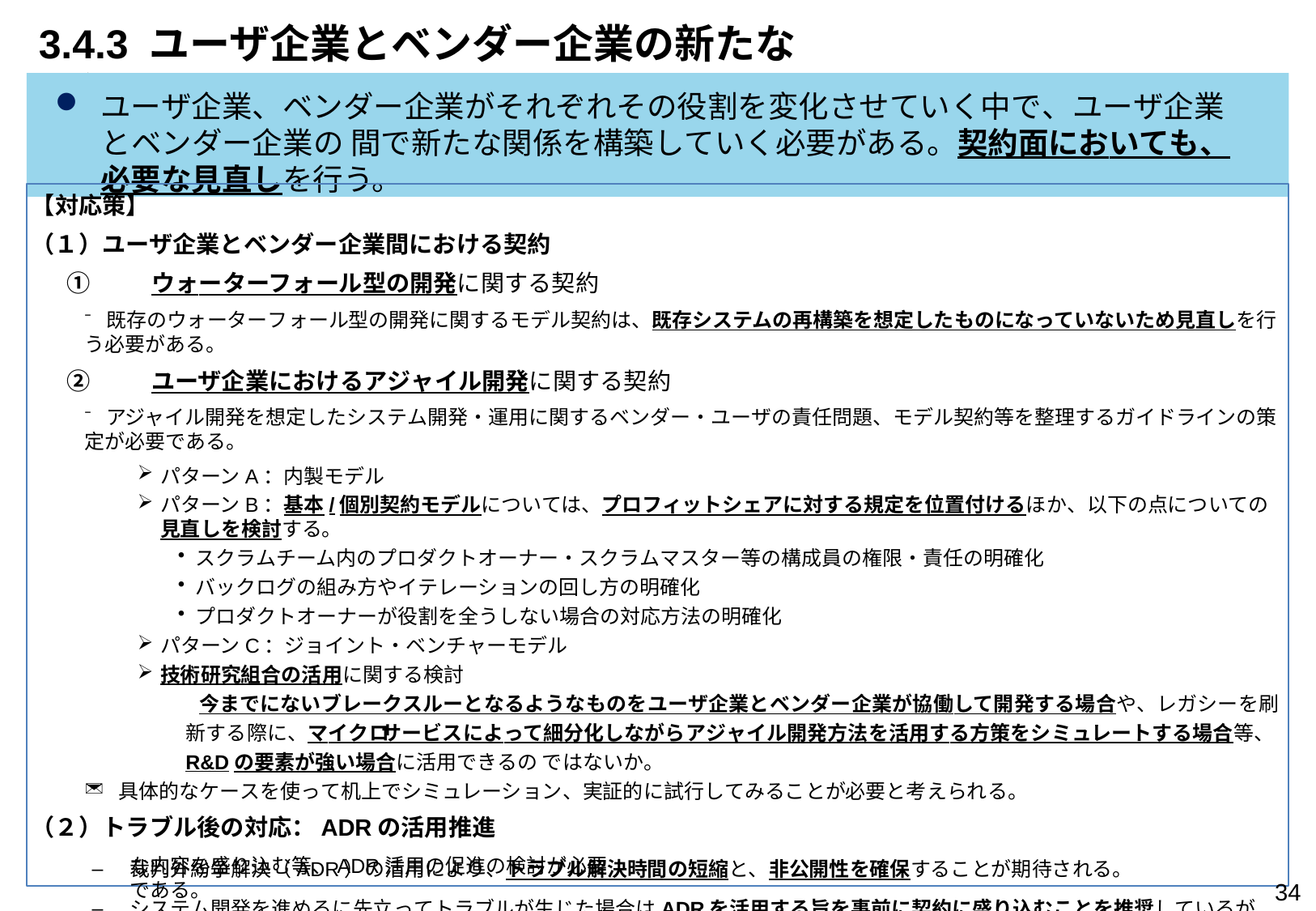

# 3.4.3 ユーザ企業とベンダー企業の新たな関係
ユーザ企業、ベンダー企業がそれぞれその役割を変化させていく中で、ユーザ企業とベンダー企業の 間で新たな関係を構築していく必要がある。契約面においても、必要な見直しを行う。
【対応策】
（１）ユーザ企業とベンダー企業間における契約
①	ウォーターフォール型の開発に関する契約
⁻ 既存のウォーターフォール型の開発に関するモデル契約は、既存システムの再構築を想定したものになっていないため見直しを行う必要がある。
②	ユーザ企業におけるアジャイル開発に関する契約
⁻ アジャイル開発を想定したシステム開発・運用に関するベンダー・ユーザの責任問題、モデル契約等を整理するガイドラインの策定が必要である。
パターンA：内製モデル
パターンB：基本/個別契約モデルについては、プロフィットシェアに対する規定を位置付けるほか、以下の点についての見直しを検討する。
スクラムチーム内のプロダクトオーナー・スクラムマスター等の構成員の権限・責任の明確化
バックログの組み方やイテレーションの回し方の明確化
プロダクトオーナーが役割を全うしない場合の対応方法の明確化
パターンC：ジョイント・ベンチャーモデル
技術研究組合の活用に関する検討
今までにないブレークスルーとなるようなものをユーザ企業とベンダー企業が協働して開発する場合や、レガシーを刷新する際に、マイクロ サービスによって細分化しながらアジャイル開発方法を活用する方策をシミュレートする場合等、R&Dの要素が強い場合に活用できるの ではないか。
具体的なケースを使って机上でシミュレーション、実証的に試行してみることが必要と考えられる。
（２）トラブル後の対応：ADRの活用推進
裁判外紛争解決（ADR）の活用により、トラブル解決時間の短縮と、非公開性を確保することが期待される。
システム開発を進めるに先立ってトラブルが生じた場合はADRを活用する旨を事前に契約に盛り込むことを推奨しているが、モデル契約にこのよう

な内容を盛り込む等、ADR活用の促進の検討が必要である。
34